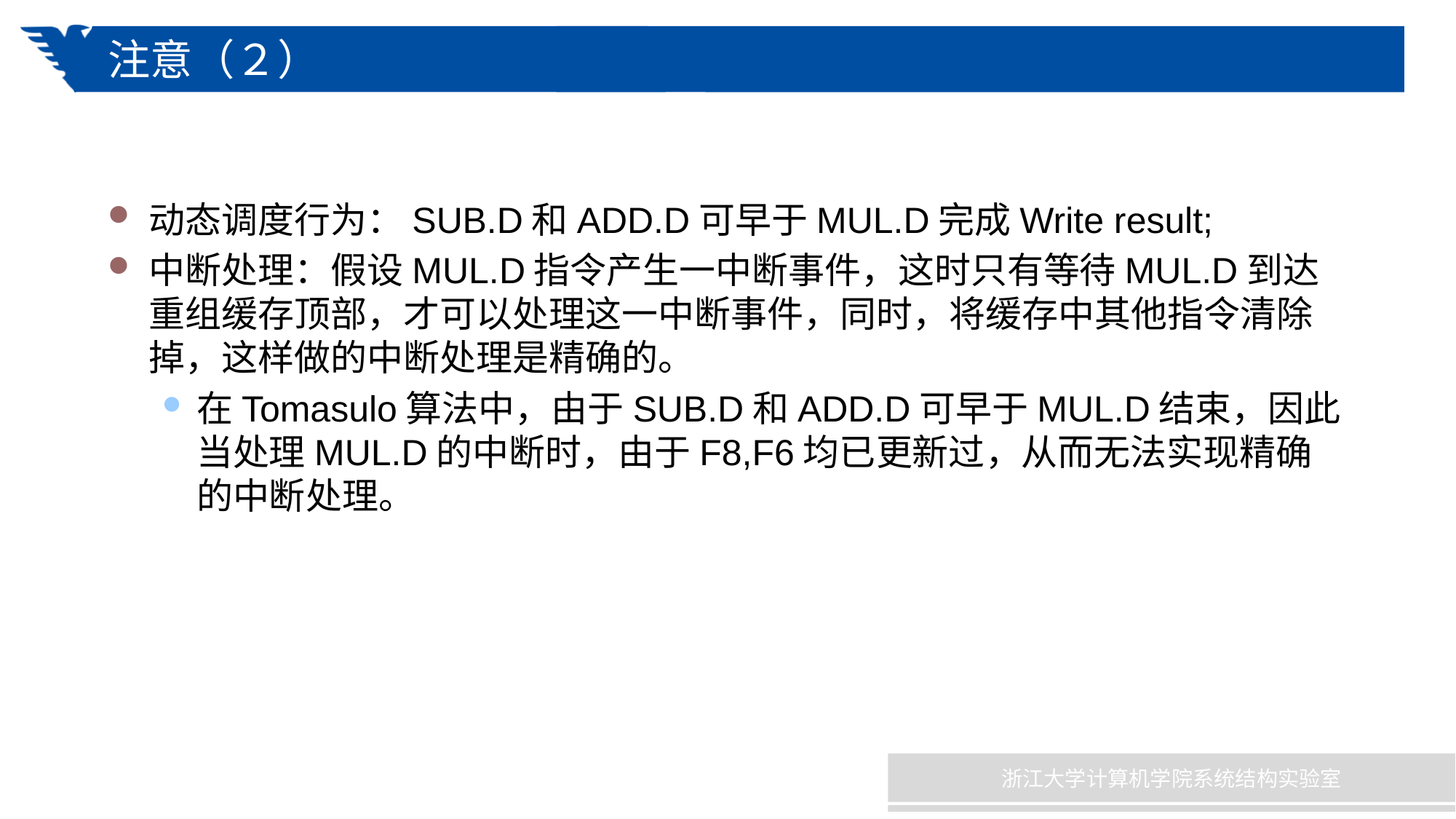

# 注意（２）
动态调度行为：SUB.D和ADD.D可早于MUL.D完成Write result;
中断处理：假设MUL.D指令产生一中断事件，这时只有等待MUL.D到达重组缓存顶部，才可以处理这一中断事件，同时，将缓存中其他指令清除掉，这样做的中断处理是精确的。
在Tomasulo算法中，由于SUB.D和ADD.D可早于MUL.D结束，因此当处理MUL.D的中断时，由于F8,F6均已更新过，从而无法实现精确的中断处理。